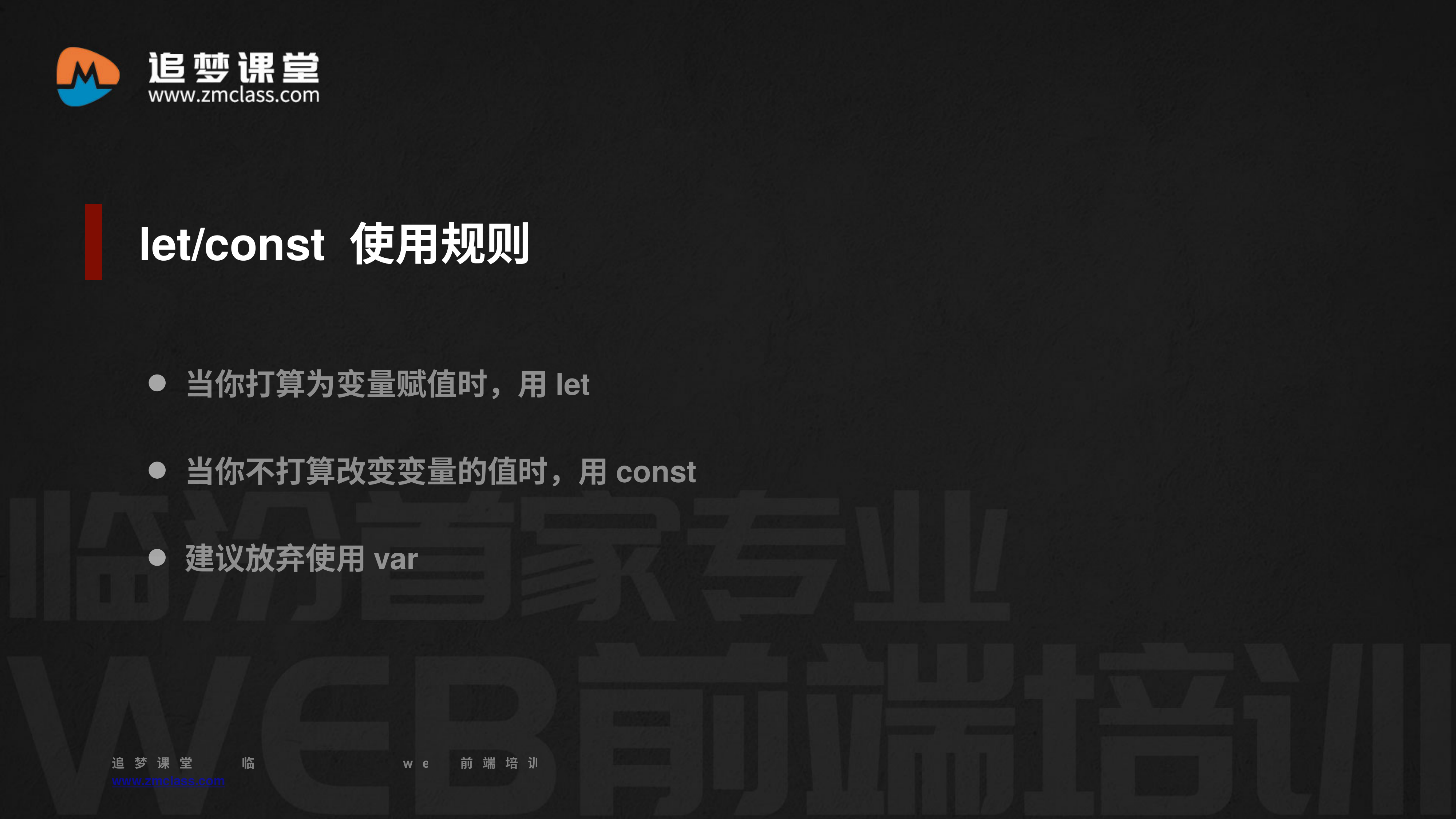

let/const 使用规则
当你打算为变量赋值时，用let

当你不打算改变变量的值时，用const

建议放弃使用var

追梦课堂   临汾首家专业的web前端培训机构                                                          www.zmclass.com
13